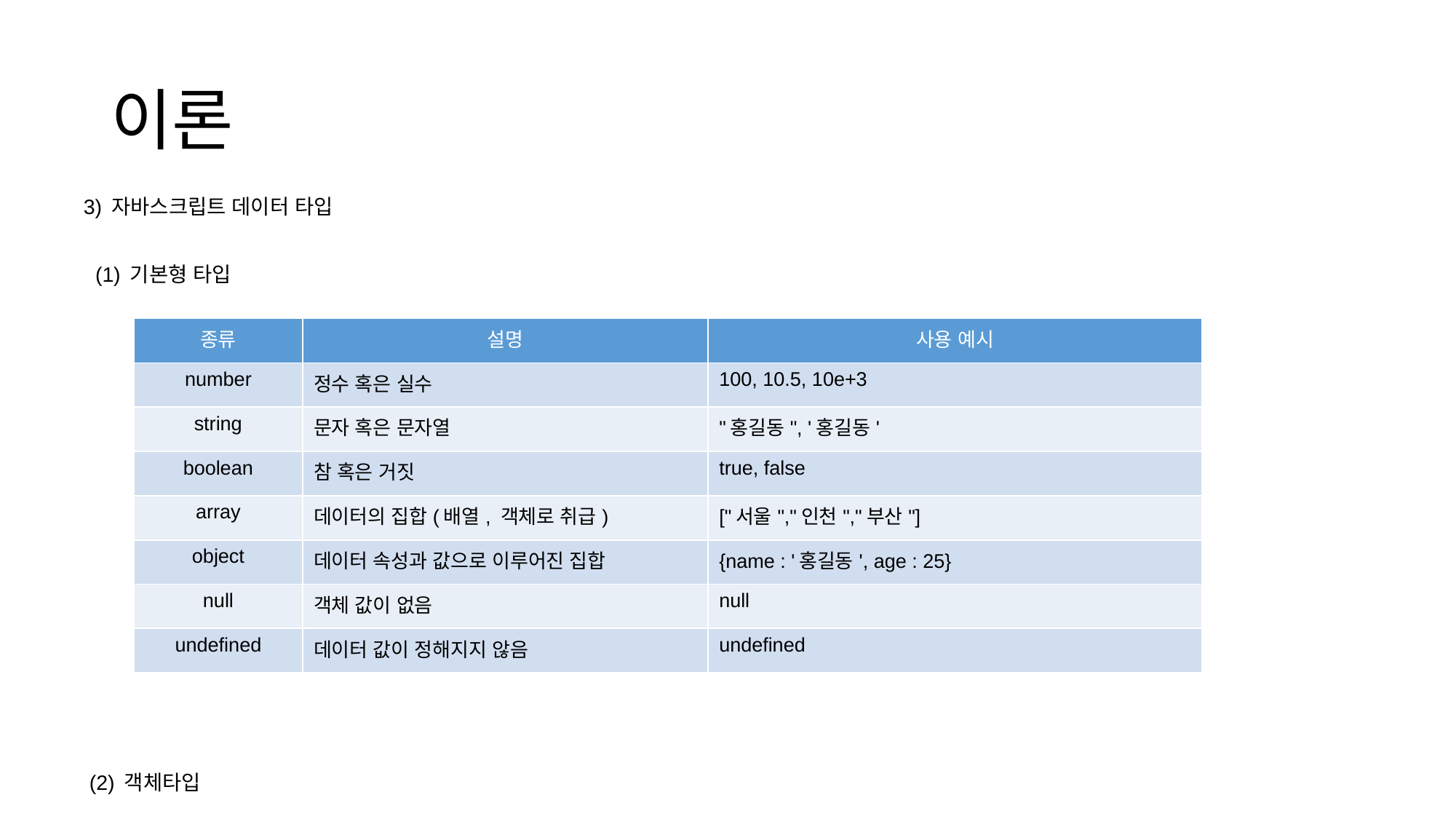

# 이론
3) 자바스크립트 데이터 타입

  (1) 기본형 타입

 (2) 객체타입

| 종류 | 설명 | 사용 예시 |
| --- | --- | --- |
| number | 정수 혹은 실수 | 100, 10.5, 10e+3 |
| string | 문자 혹은 문자열 | "홍길동", '홍길동' |
| boolean | 참 혹은 거짓 | true, false |
| array | 데이터의 집합(배열, 객체로 취급) | ["서울","인천","부산"] |
| object | 데이터 속성과 값으로 이루어진 집합 | {name : '홍길동', age : 25} |
| null | 객체 값이 없음 | null |
| undefined | 데이터 값이 정해지지 않음 | undefined |